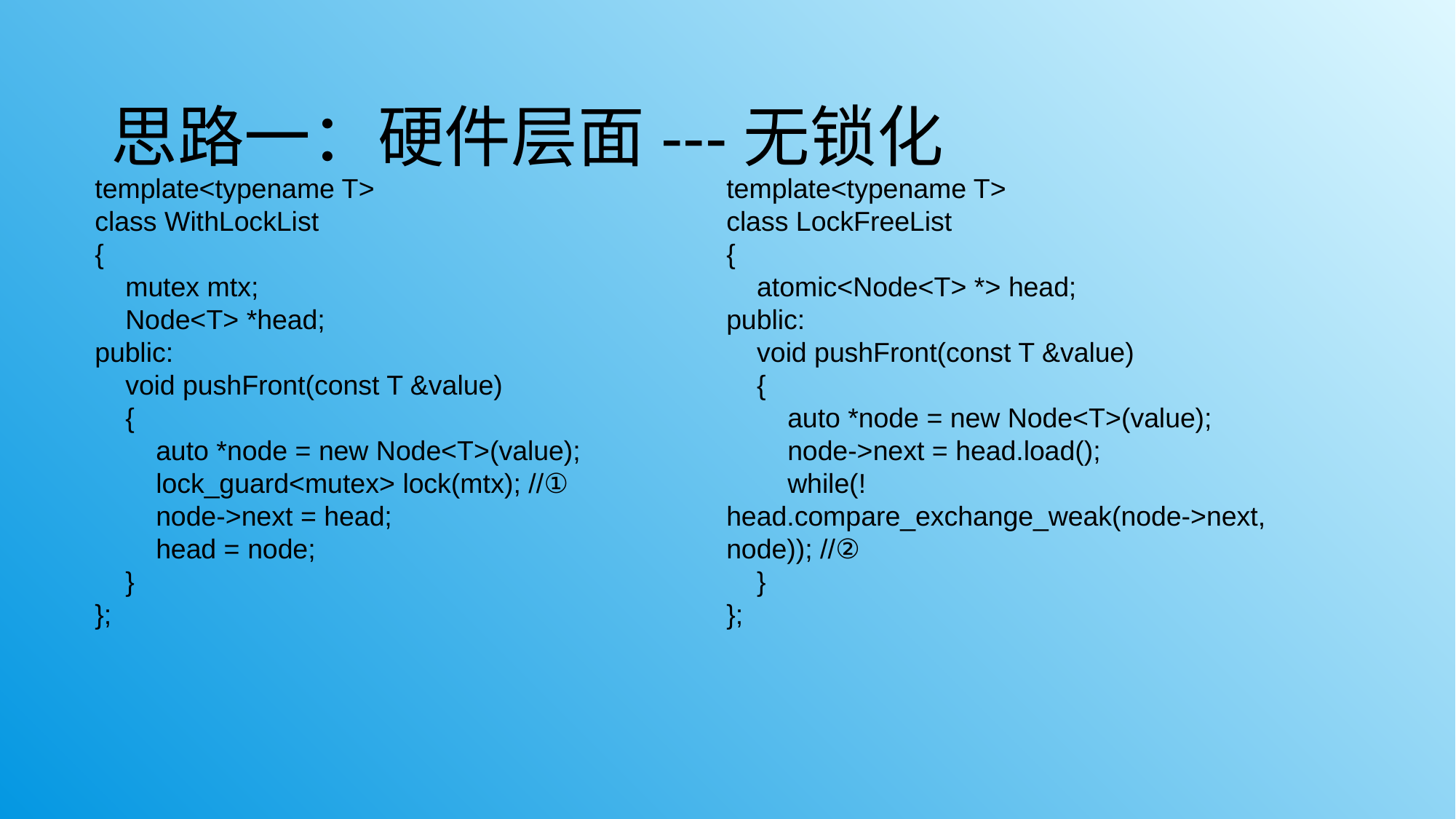

# 思路一：硬件层面---无锁化
template<typename T>
class WithLockList
{
    mutex mtx;
    Node<T> *head;
public:
    void pushFront(const T &value)
    {
        auto *node = new Node<T>(value);
        lock_guard<mutex> lock(mtx); //①
        node->next = head;
        head = node;
    }
};

template<typename T>
class LockFreeList
{
    atomic<Node<T> *> head;
public:
    void pushFront(const T &value)
    {
        auto *node = new Node<T>(value);
        node->next = head.load();
        while(!head.compare_exchange_weak(node->next, node)); //②
    }
};